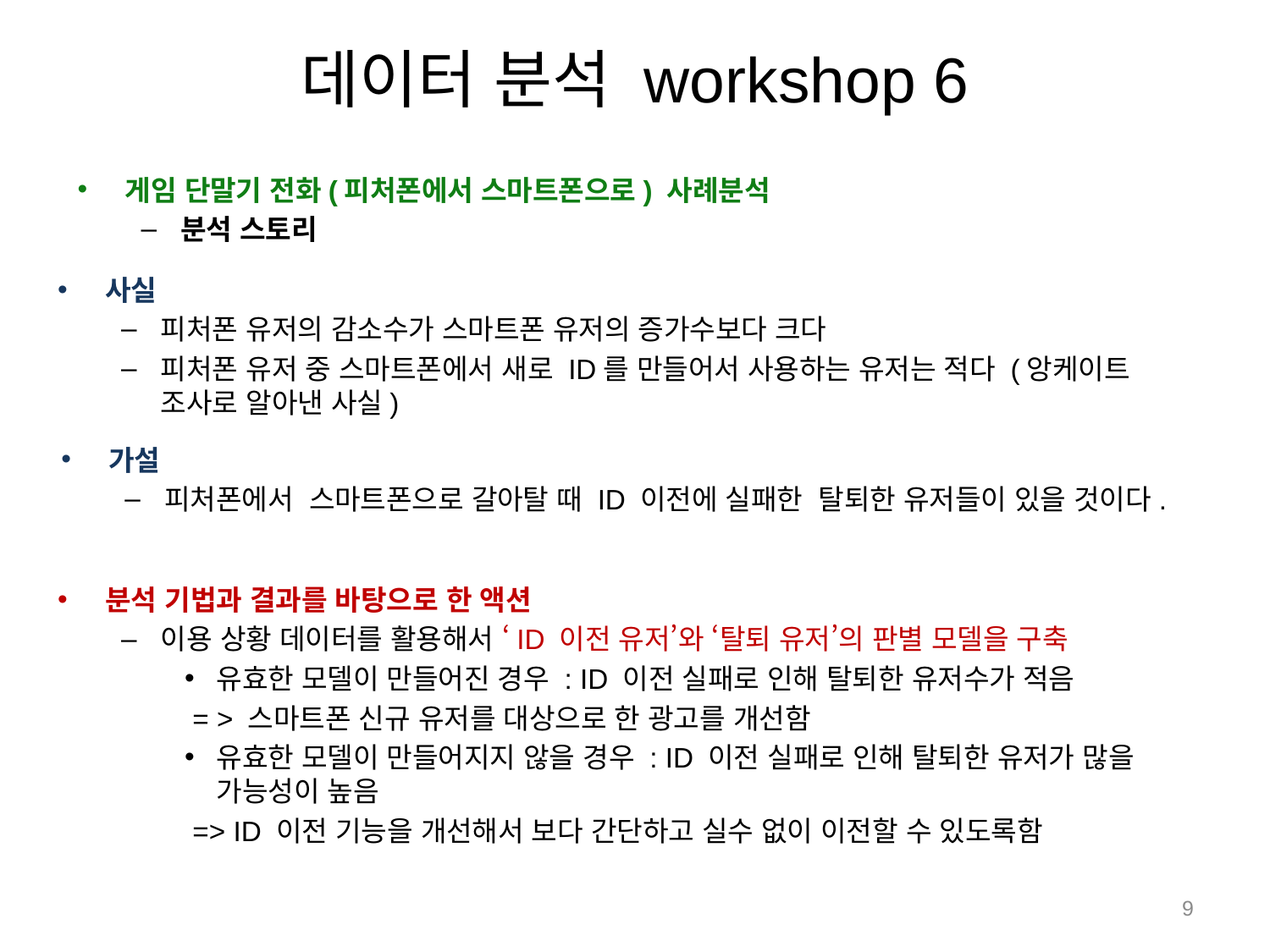

# 데이터 분석 workshop 6
게임 단말기 전화(피처폰에서 스마트폰으로) 사례분석
분석 스토리
사실
피처폰 유저의 감소수가 스마트폰 유저의 증가수보다 크다
피처폰 유저 중 스마트폰에서 새로 ID를 만들어서 사용하는 유저는 적다 (앙케이트 조사로 알아낸 사실)
가설
피처폰에서  스마트폰으로 갈아탈 때 ID 이전에 실패한  탈퇴한 유저들이 있을 것이다.
분석 기법과 결과를 바탕으로 한 액션
이용 상황 데이터를 활용해서 ‘ID 이전 유저’와 ‘탈퇴 유저’의 판별 모델을 구축
유효한 모델이 만들어진 경우 : ID 이전 실패로 인해 탈퇴한 유저수가 적음
 = > 스마트폰 신규 유저를 대상으로 한 광고를 개선함
유효한 모델이 만들어지지 않을 경우 : ID 이전 실패로 인해 탈퇴한 유저가 많을 가능성이 높음
 => ID 이전 기능을 개선해서 보다 간단하고 실수 없이 이전할 수 있도록함
9